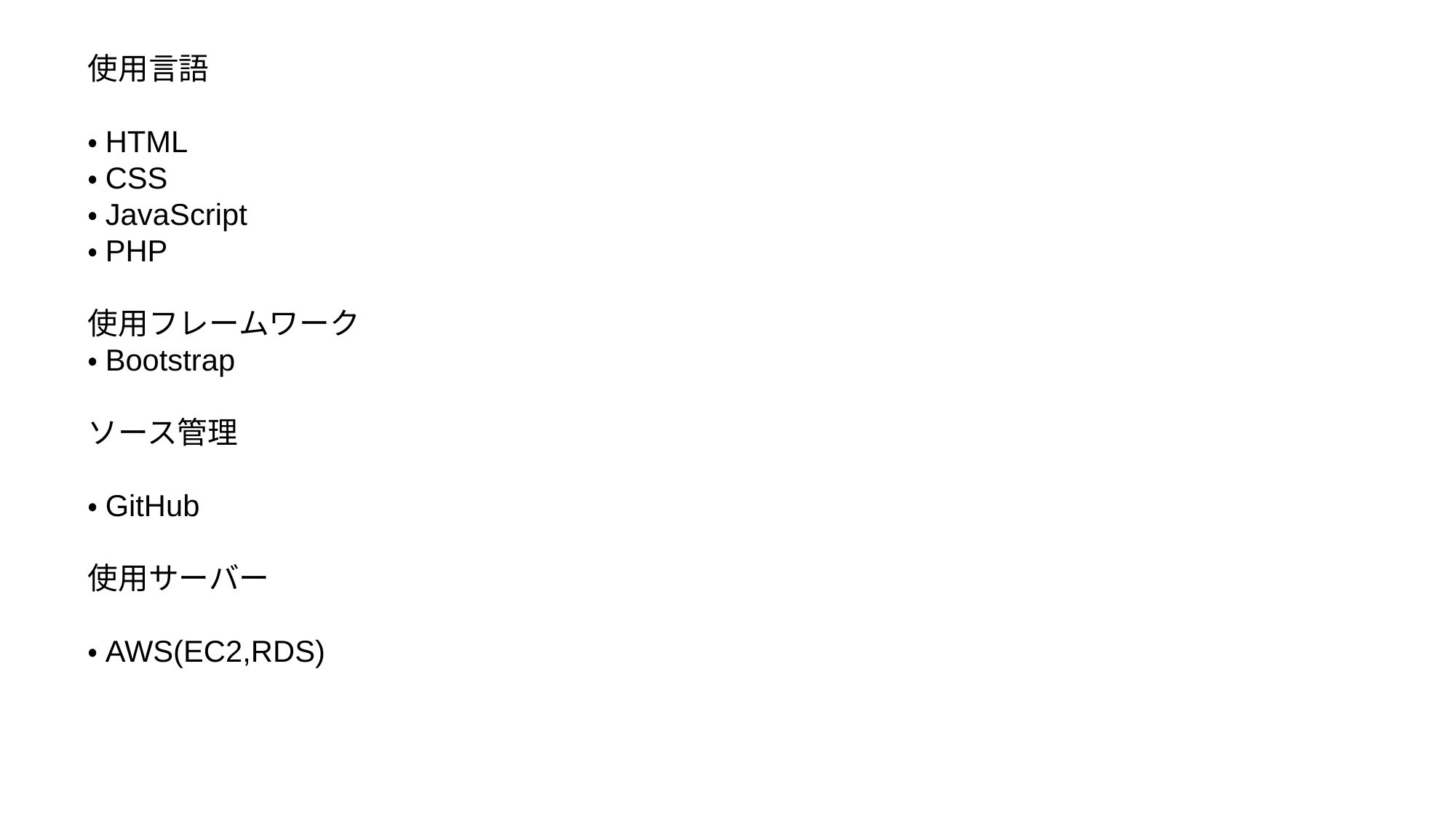

使用言語

・HTML
・CSS
・JavaScript
・PHP

使用フレームワーク
・Bootstrap

ソース管理

・GitHub

使用サーバー

・AWS(EC2,RDS)